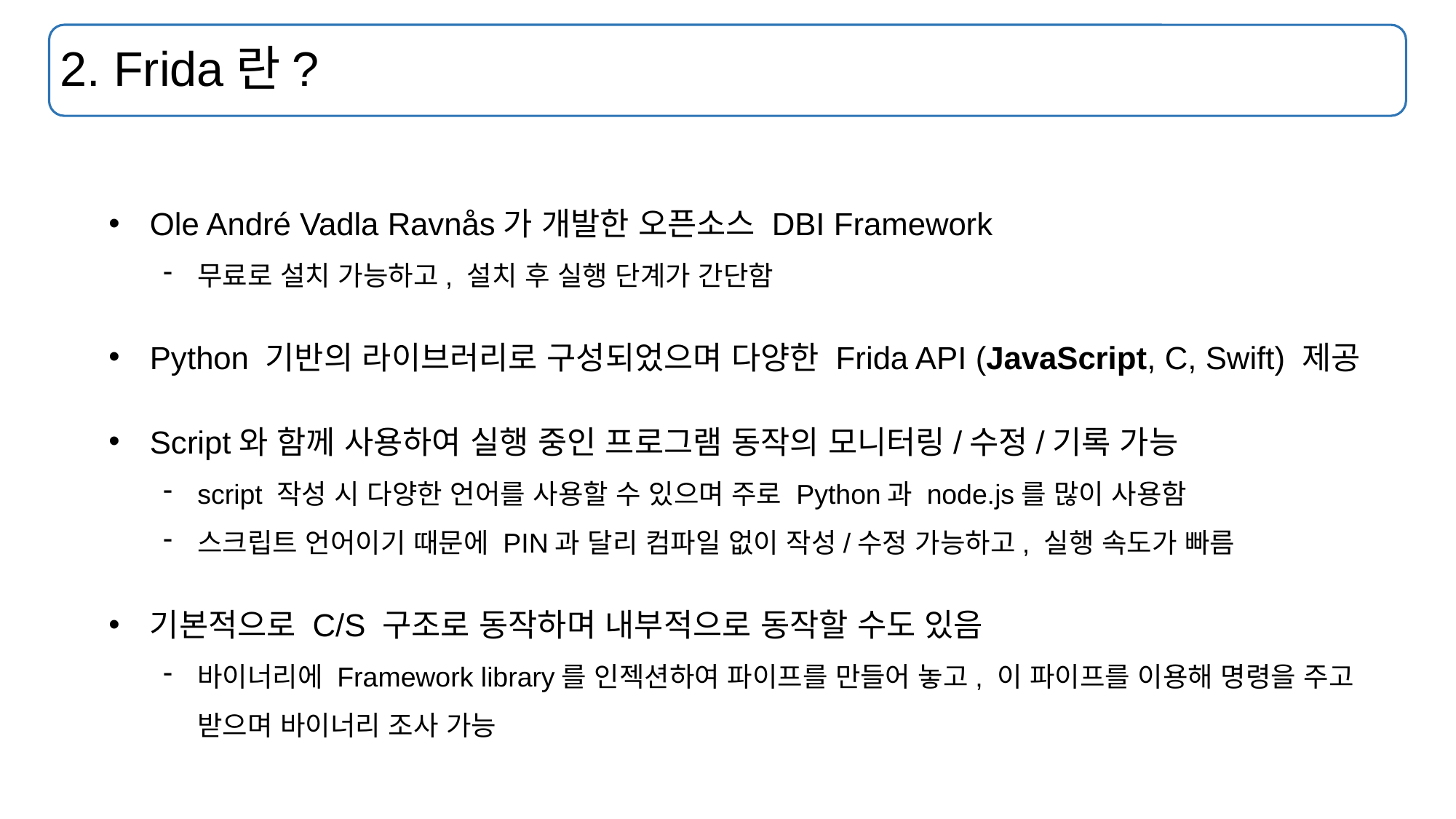

# 2. Frida란?
Ole André Vadla Ravnås가 개발한 오픈소스 DBI Framework
무료로 설치 가능하고, 설치 후 실행 단계가 간단함

Python 기반의 라이브러리로 구성되었으며 다양한 Frida API (JavaScript, C, Swift) 제공

Script와 함께 사용하여 실행 중인 프로그램 동작의 모니터링/수정/기록 가능
script 작성 시 다양한 언어를 사용할 수 있으며 주로 Python과 node.js를 많이 사용함
스크립트 언어이기 때문에 PIN과 달리 컴파일 없이 작성/수정 가능하고, 실행 속도가 빠름

기본적으로 C/S 구조로 동작하며 내부적으로 동작할 수도 있음
바이너리에 Framework library를 인젝션하여 파이프를 만들어 놓고, 이 파이프를 이용해 명령을 주고 받으며 바이너리 조사 가능